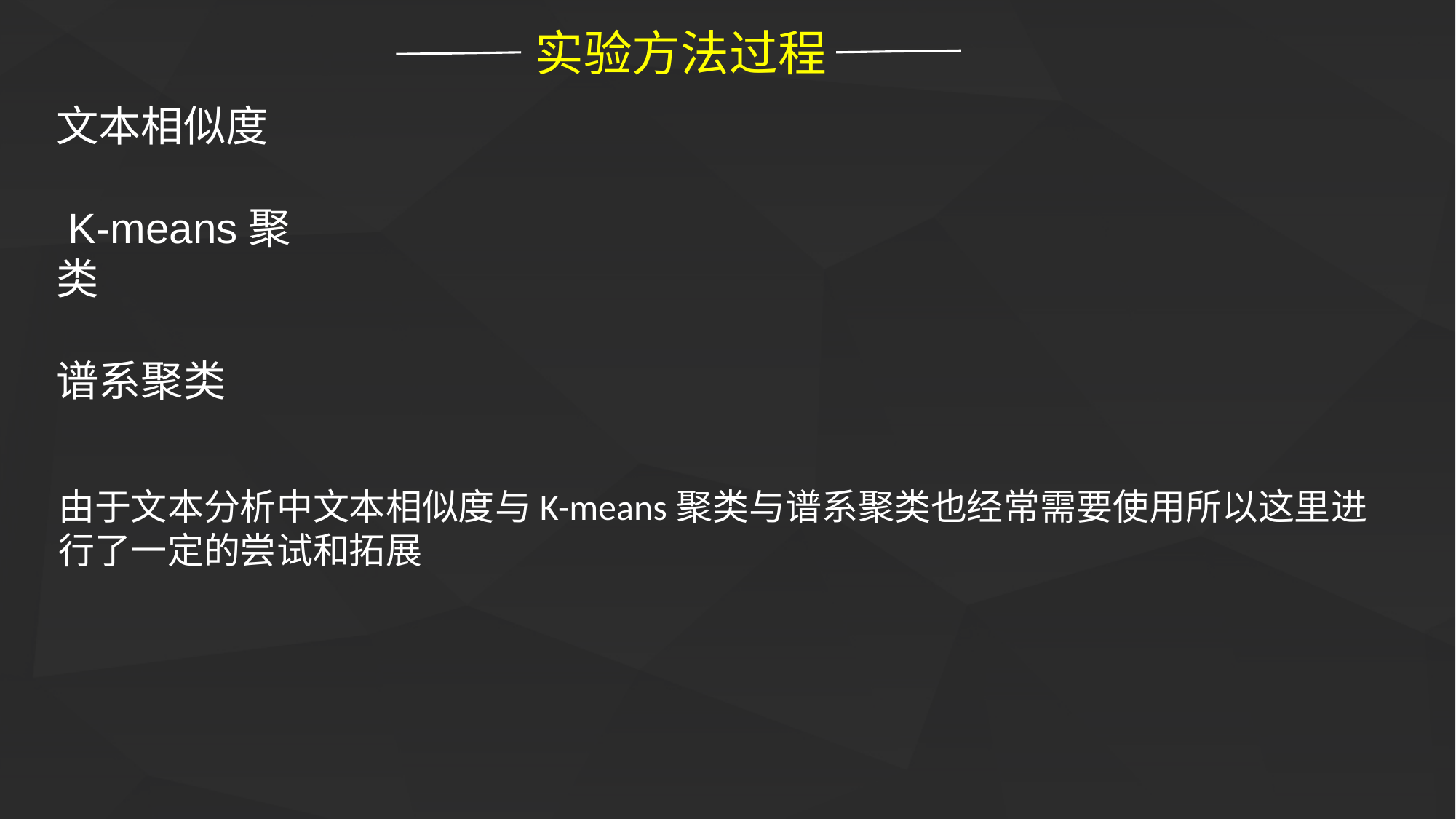

实验方法过程
文本相似度

 K-means聚类

谱系聚类
由于文本分析中文本相似度与K-means聚类与谱系聚类也经常需要使用所以这里进行了一定的尝试和拓展